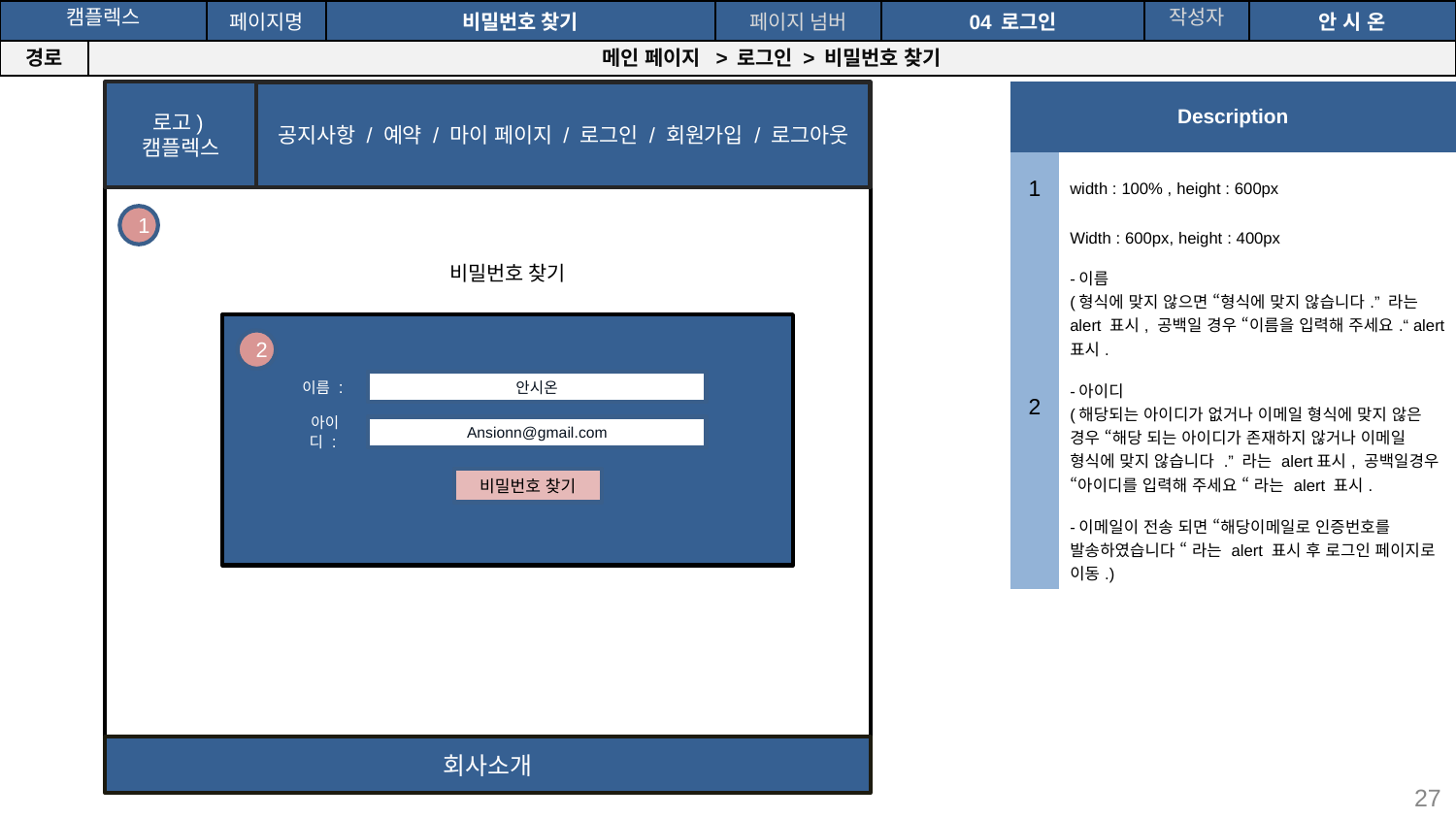

| 캠플렉스 |  | 페이지명 | 비밀번호 찾기 | 페이지 넘버 | 04 로그인 | 작성자 | 안 시 온 |
| --- | --- | --- | --- | --- | --- | --- | --- |
| 경로 | 메인 페이지 > 로그인 > 비밀번호 찾기 |  |  |  |  |  |  |
로고)
캠플렉스
공지사항 / 예약 / 마이 페이지 / 로그인 / 회원가입 / 로그아웃
회사소개
| Description |  |
| --- | --- |
| 1 | width : 100% , height : 600px |
| 2 | Width : 600px, height : 400px -이름 (형식에 맞지 않으면 “형식에 맞지 않습니다.” 라는 alert 표시, 공백일 경우 “이름을 입력해 주세요.“ alert 표시. -아이디 (해당되는 아이디가 없거나 이메일 형식에 맞지 않은 경우 “해당 되는 아이디가 존재하지 않거나 이메일 형식에 맞지 않습니다 .” 라는 alert표시, 공백일경우 “아이디를 입력해 주세요 “ 라는 alert 표시. -이메일이 전송 되면 “해당이메일로 인증번호를 발송하였습니다 “ 라는 alert 표시 후 로그인 페이지로 이동.) |

1
비밀번호 찾기

2
이름 :
안시온
아이디 :
Ansionn@gmail.com
비밀번호 찾기
27